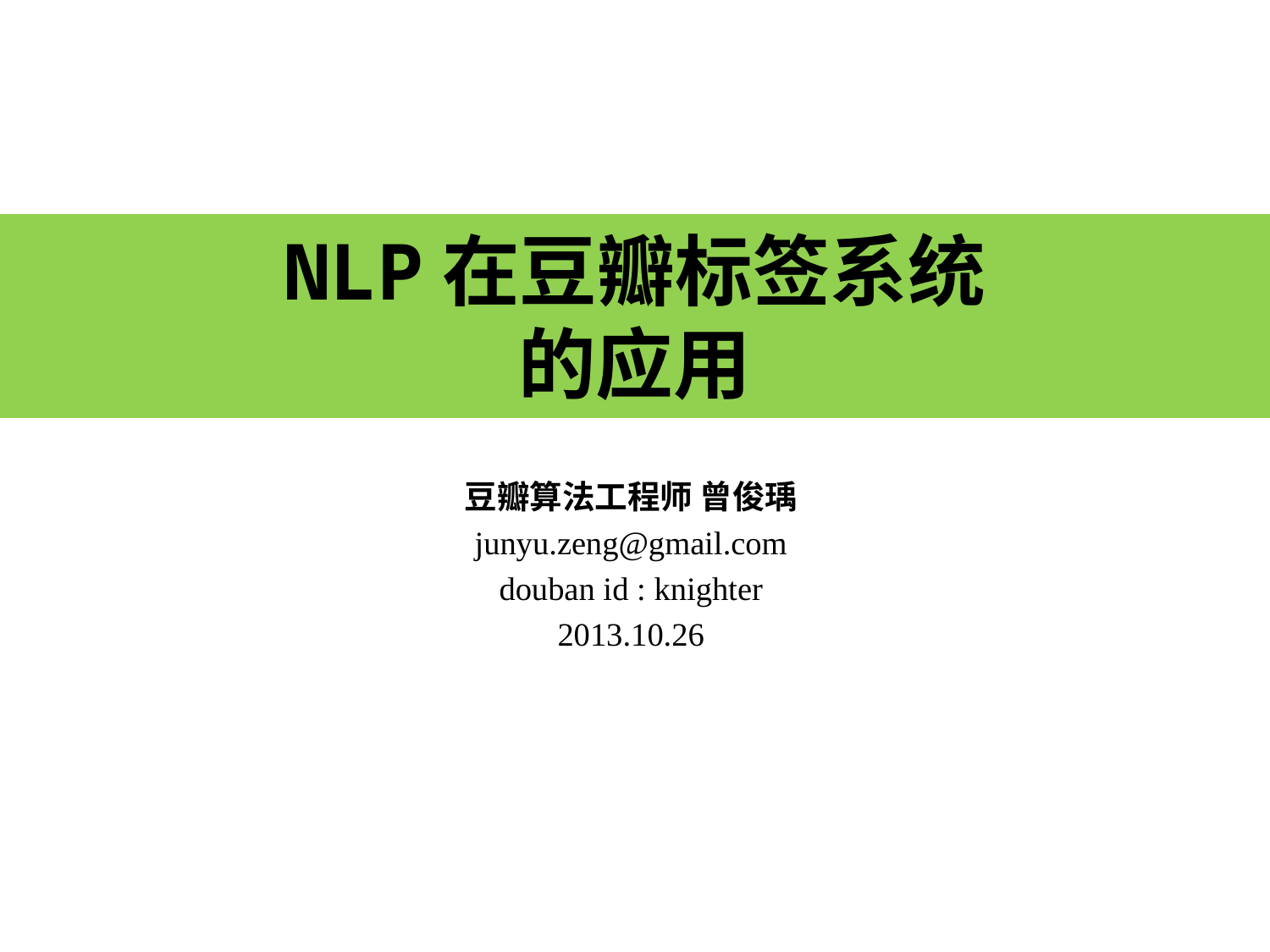

# NLP在豆瓣标签系统 的应用
豆瓣算法工程师 曾俊瑀
junyu.zeng@gmail.com
douban id : knighter
2013.10.26